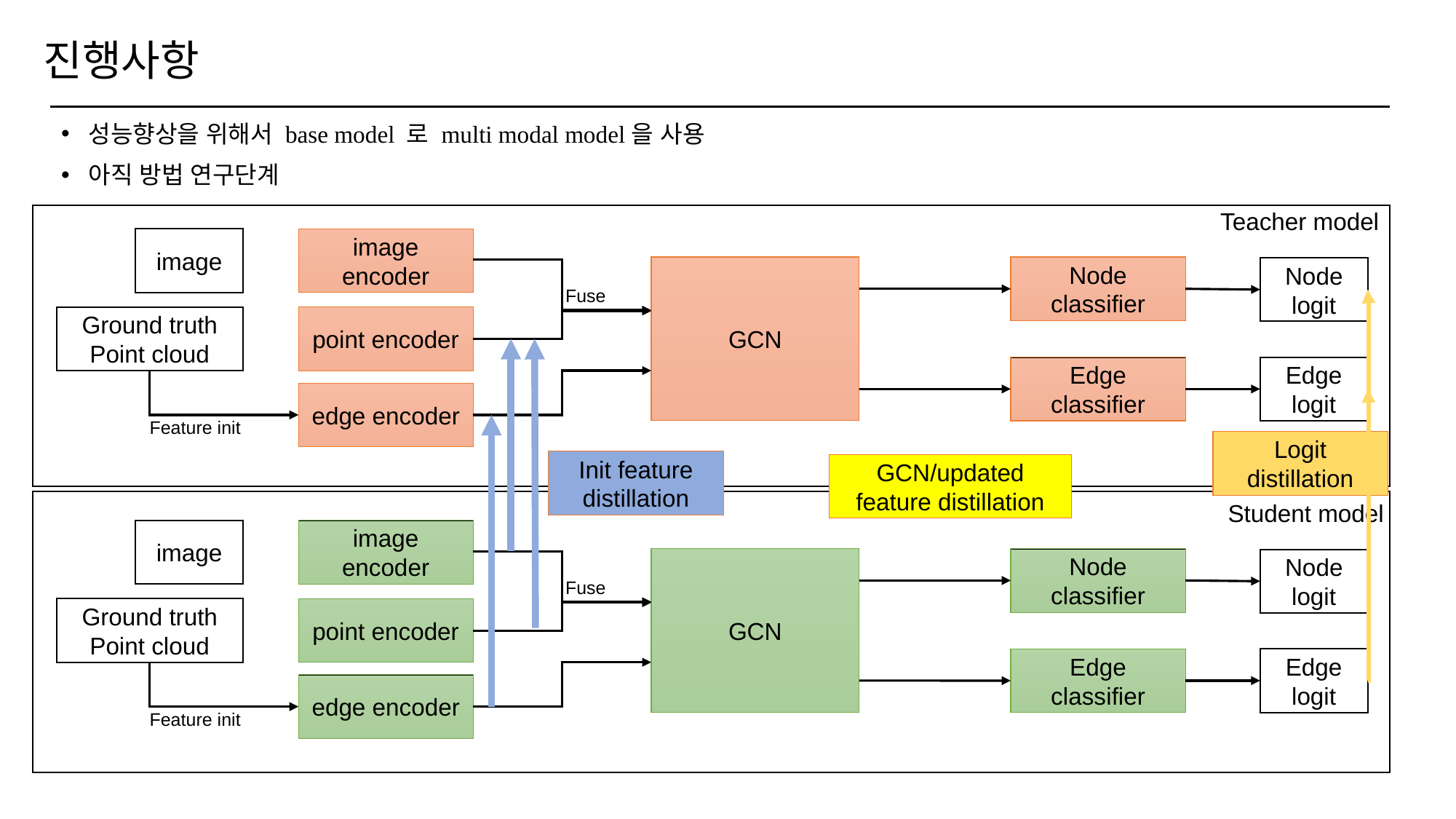

# 진행사항
성능향상을 위해서 base model 로 multi modal model을 사용
아직 방법 연구단계
Teacher model

image
image encoder
GCN
Node classifier
Node logit
Fuse
Ground truth
Point cloud
point encoder
Edge logit
Edge classifier
edge encoder
Feature init
Logit
distillation
Init feature distillation
GCN/updated feature distillation

Student model
image
image encoder
GCN
Node classifier
Node logit
Fuse
Ground truth
Point cloud
point encoder
Edge logit
Edge classifier
edge encoder
Feature init